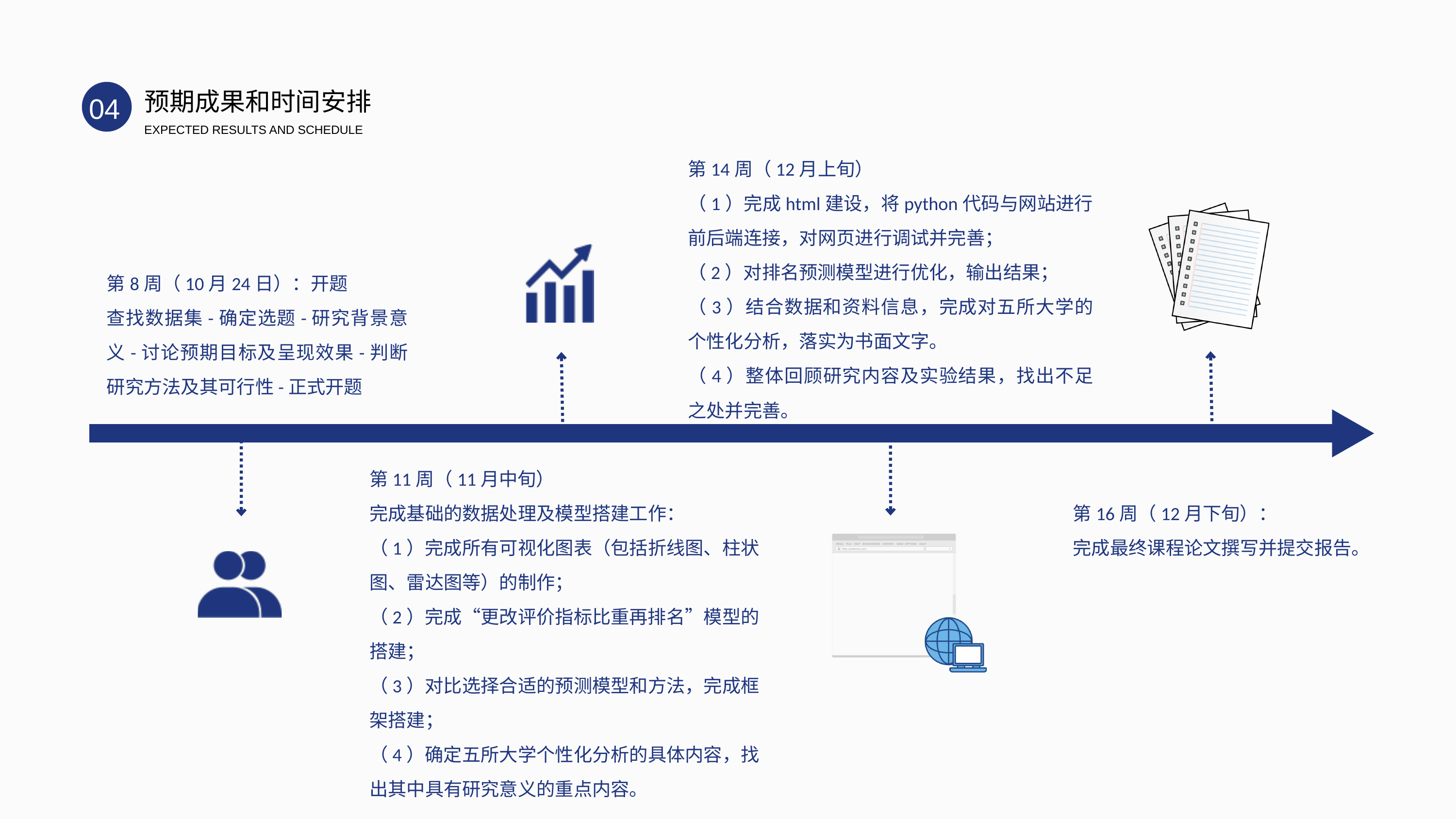

预期成果和时间安排

04
EXPECTED RESULTS AND SCHEDULE
第14周（12月上旬）
（1）完成html建设，将python代码与网站进行前后端连接，对网页进行调试并完善；
（2）对排名预测模型进行优化，输出结果；
（3）结合数据和资料信息，完成对五所大学的个性化分析，落实为书面文字。
（4）整体回顾研究内容及实验结果，找出不足之处并完善。

第8周（10月24日）：开题
查找数据集-确定选题-研究背景意义-讨论预期目标及呈现效果-判断研究方法及其可行性-正式开题

第11周（11月中旬）
完成基础的数据处理及模型搭建工作：
（1）完成所有可视化图表（包括折线图、柱状图、雷达图等）的制作；
（2）完成“更改评价指标比重再排名”模型的搭建；
（3）对比选择合适的预测模型和方法，完成框架搭建；
（4）确定五所大学个性化分析的具体内容，找出其中具有研究意义的重点内容。
第16周（12月下旬）：
完成最终课程论文撰写并提交报告。